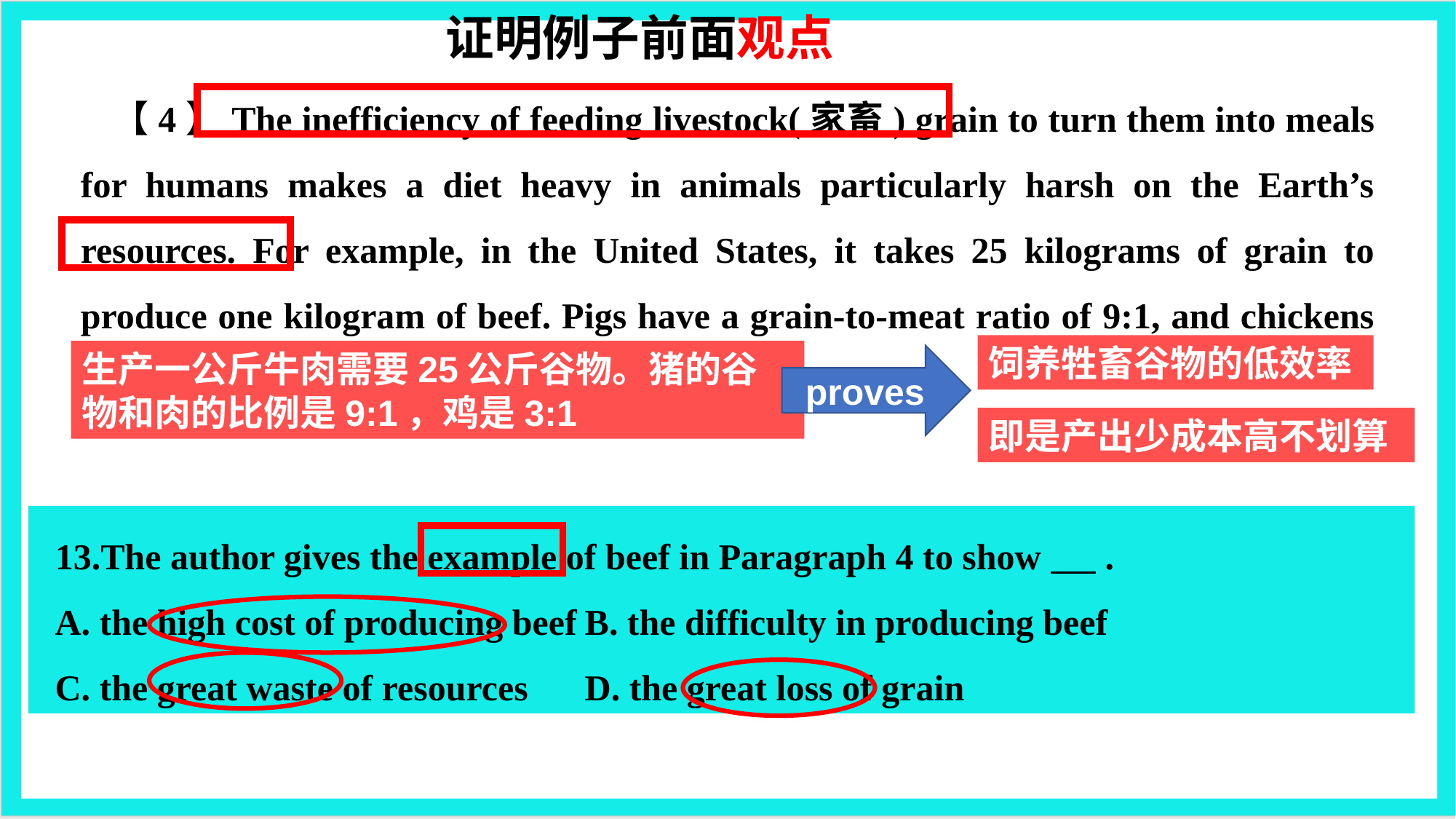

证明例子前面观点
【4】The inefficiency of feeding livestock(家畜) grain to turn them into meals for humans makes a diet heavy in animals particularly harsh on the Earth’s resources. For example, in the United States, it takes 25 kilograms of grain to produce one kilogram of beef. Pigs have a grain-to-meat ratio of 9:1, and chickens are 3:1.

饲养牲畜谷物的低效率
生产一公斤牛肉需要25公斤谷物。猪的谷物和肉的比例是9:1，鸡是3:1
proves
即是产出少成本高不划算
13.The author gives the example of beef in Paragraph 4 to show       .
A. the high cost of producing beef	B. the difficulty in producing beef
C. the great waste of resources	D. the great loss of grain